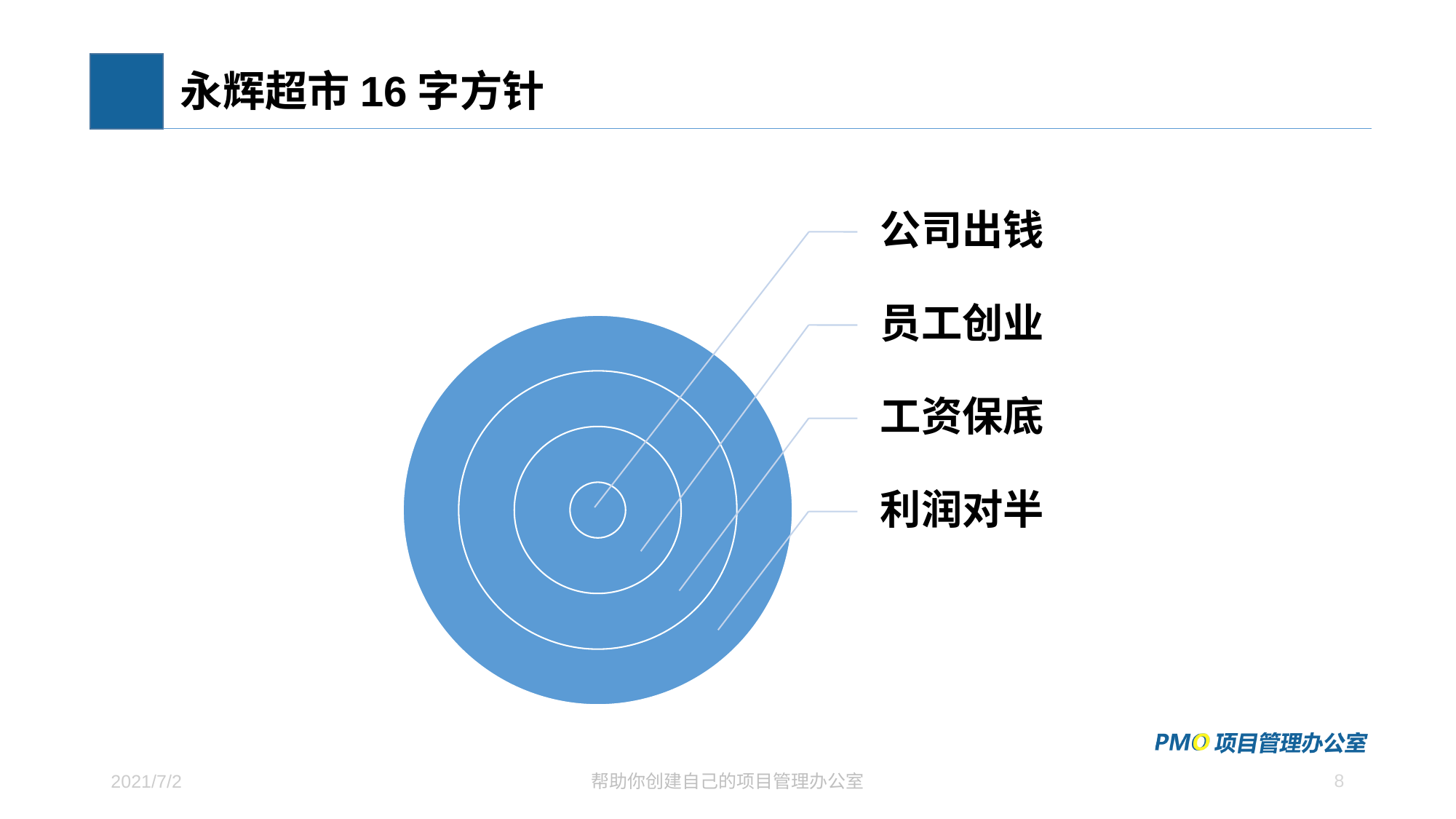

# 永辉超市16字方针
公司出钱
员工创业
工资保底
利润对半
8
2021/7/2
帮助你创建自己的项目管理办公室